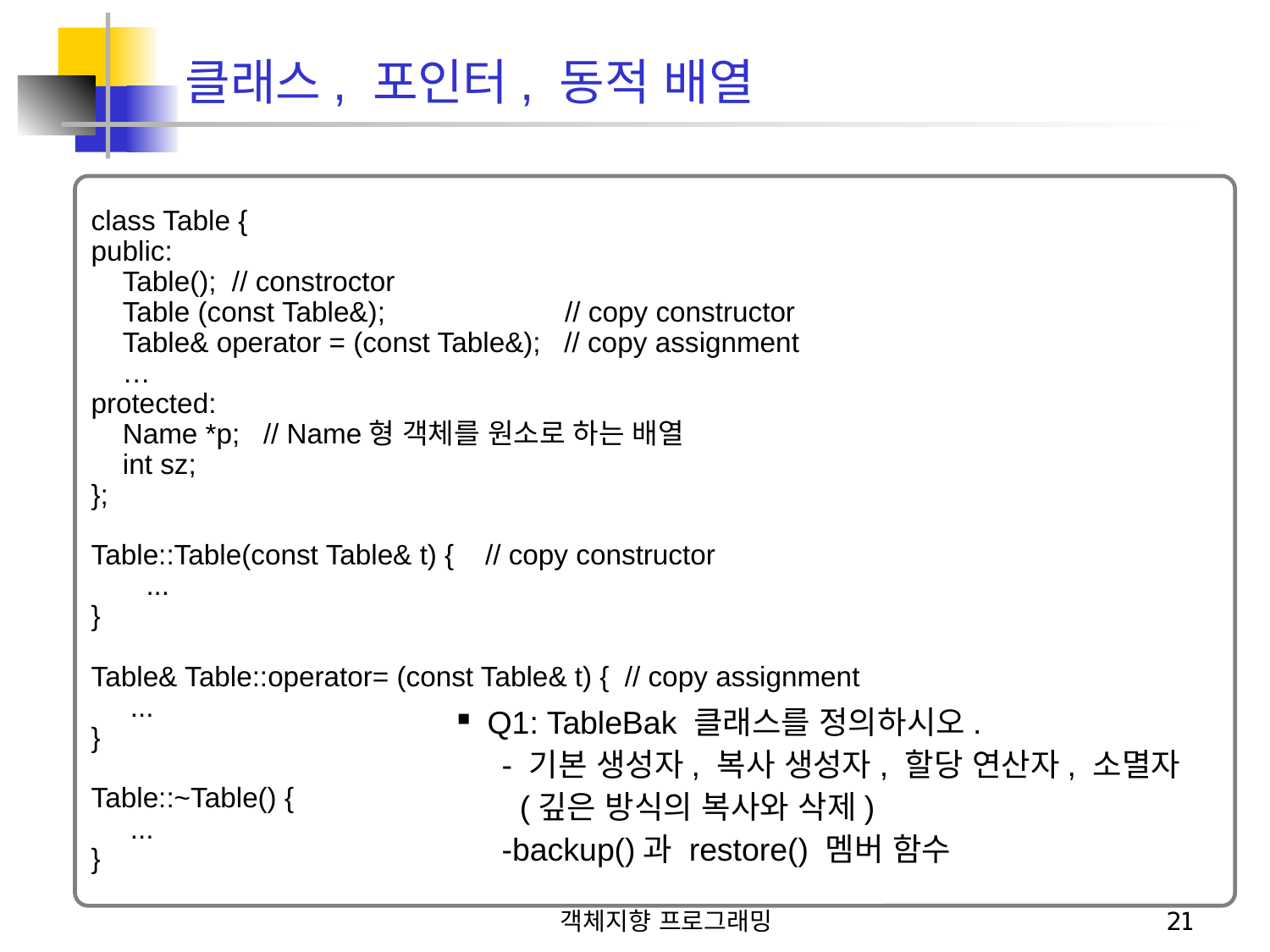

클래스, 포인터, 동적 배열
class Table {
public:
    Table();  // constroctor
    Table (const Table&);                       // copy constructor
    Table& operator = (const Table&);   // copy assignment
    …
protected:
    Name *p;   // Name형 객체를 원소로 하는 배열
    int sz;
};

Table::Table(const Table& t) {    // copy constructor
       ...
}

Table& Table::operator= (const Table& t) {  // copy assignment
     ...
}

Table::~Table() {
     ...
}
Q1: TableBak 클래스를 정의하시오.
     - 기본 생성자, 복사 생성자, 할당 연산자, 소멸자
       (깊은 방식의 복사와 삭제)
     -backup()과 restore() 멤버 함수
객체지향 프로그래밍
21